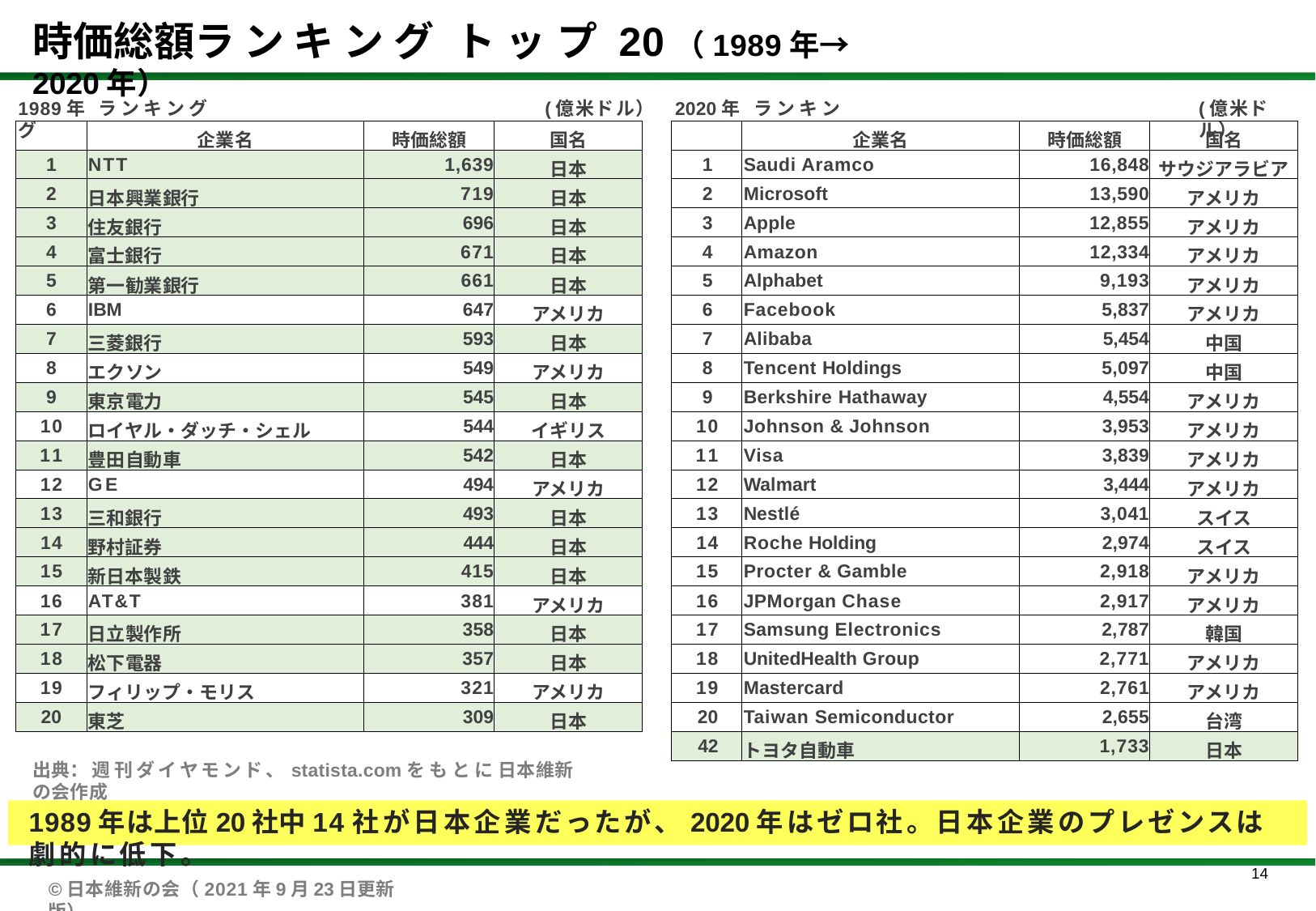

# 時価総額ランキング トップ20（1989年→2020年）
1989年	ランキング	(億米ドル）	2020年	ランキング
(億米ドル）
|  | 企業名 | 時価総額 | 国名 |
| --- | --- | --- | --- |
| 1 | NTT | 1,639 | 日本 |
| 2 | 日本興業銀行 | 719 | 日本 |
| 3 | 住友銀行 | 696 | 日本 |
| 4 | 富士銀行 | 671 | 日本 |
| 5 | 第一勧業銀行 | 661 | 日本 |
| 6 | IBM | 647 | アメリカ |
| 7 | 三菱銀行 | 593 | 日本 |
| 8 | エクソン | 549 | アメリカ |
| 9 | 東京電力 | 545 | 日本 |
| 10 | ロイヤル・ダッチ・シェル | 544 | イギリス |
| 11 | 豊田自動車 | 542 | 日本 |
| 12 | GE | 494 | アメリカ |
| 13 | 三和銀行 | 493 | 日本 |
| 14 | 野村証券 | 444 | 日本 |
| 15 | 新日本製鉄 | 415 | 日本 |
| 16 | AT&T | 381 | アメリカ |
| 17 | 日立製作所 | 358 | 日本 |
| 18 | 松下電器 | 357 | 日本 |
| 19 | フィリップ・モリス | 321 | アメリカ |
| 20 | 東芝 | 309 | 日本 |
|  | 企業名 | 時価総額 | 国名 |
| --- | --- | --- | --- |
| 1 | Saudi Aramco | 16,848 | サウジアラビア |
| 2 | Microsoft | 13,590 | アメリカ |
| 3 | Apple | 12,855 | アメリカ |
| 4 | Amazon | 12,334 | アメリカ |
| 5 | Alphabet | 9,193 | アメリカ |
| 6 | Facebook | 5,837 | アメリカ |
| 7 | Alibaba | 5,454 | 中国 |
| 8 | Tencent Holdings | 5,097 | 中国 |
| 9 | Berkshire Hathaway | 4,554 | アメリカ |
| 10 | Johnson & Johnson | 3,953 | アメリカ |
| 11 | Visa | 3,839 | アメリカ |
| 12 | Walmart | 3,444 | アメリカ |
| 13 | Nestlé | 3,041 | スイス |
| 14 | Roche Holding | 2,974 | スイス |
| 15 | Procter & Gamble | 2,918 | アメリカ |
| 16 | JPMorgan Chase | 2,917 | アメリカ |
| 17 | Samsung Electronics | 2,787 | 韓国 |
| 18 | UnitedHealth Group | 2,771 | アメリカ |
| 19 | Mastercard | 2,761 | アメリカ |
| 20 | Taiwan Semiconductor | 2,655 | 台湾 |
| 42 | トヨタ自動車 | 1,733 | 日本 |
出典：週刊ダイヤモンド、statista.comをもとに日本維新の会作成
1989年は上位20社中14社が日本企業だったが、2020年はゼロ社。日本企業のプレゼンスは劇的に低下。

14
©日本維新の会（2021年9月23日更新版）